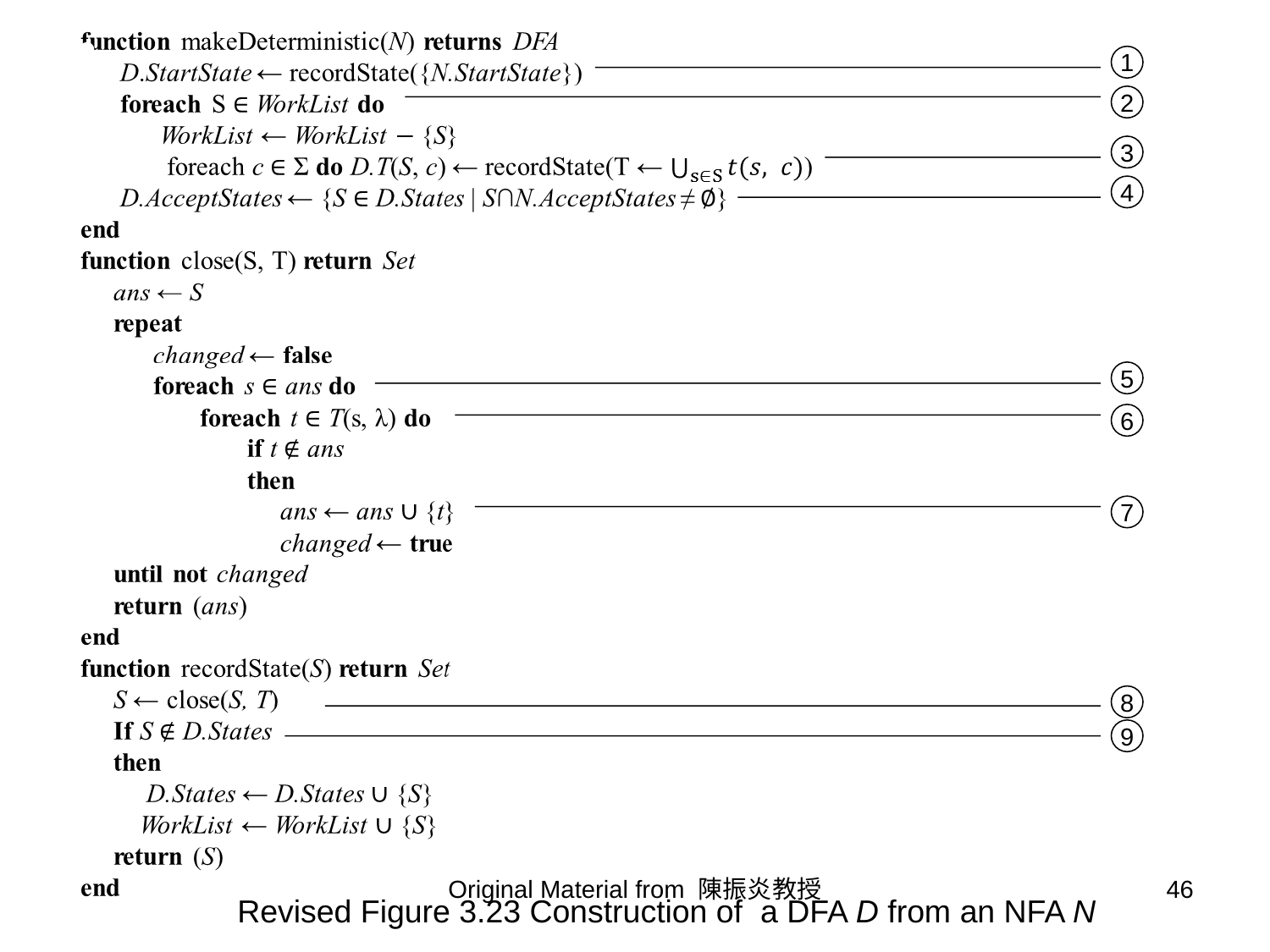

1

2

3

4

5

6

7

8

9

Original Material from 陳振炎教授
46
Revised Figure 3.23 Construction of  a DFA D from an NFA N